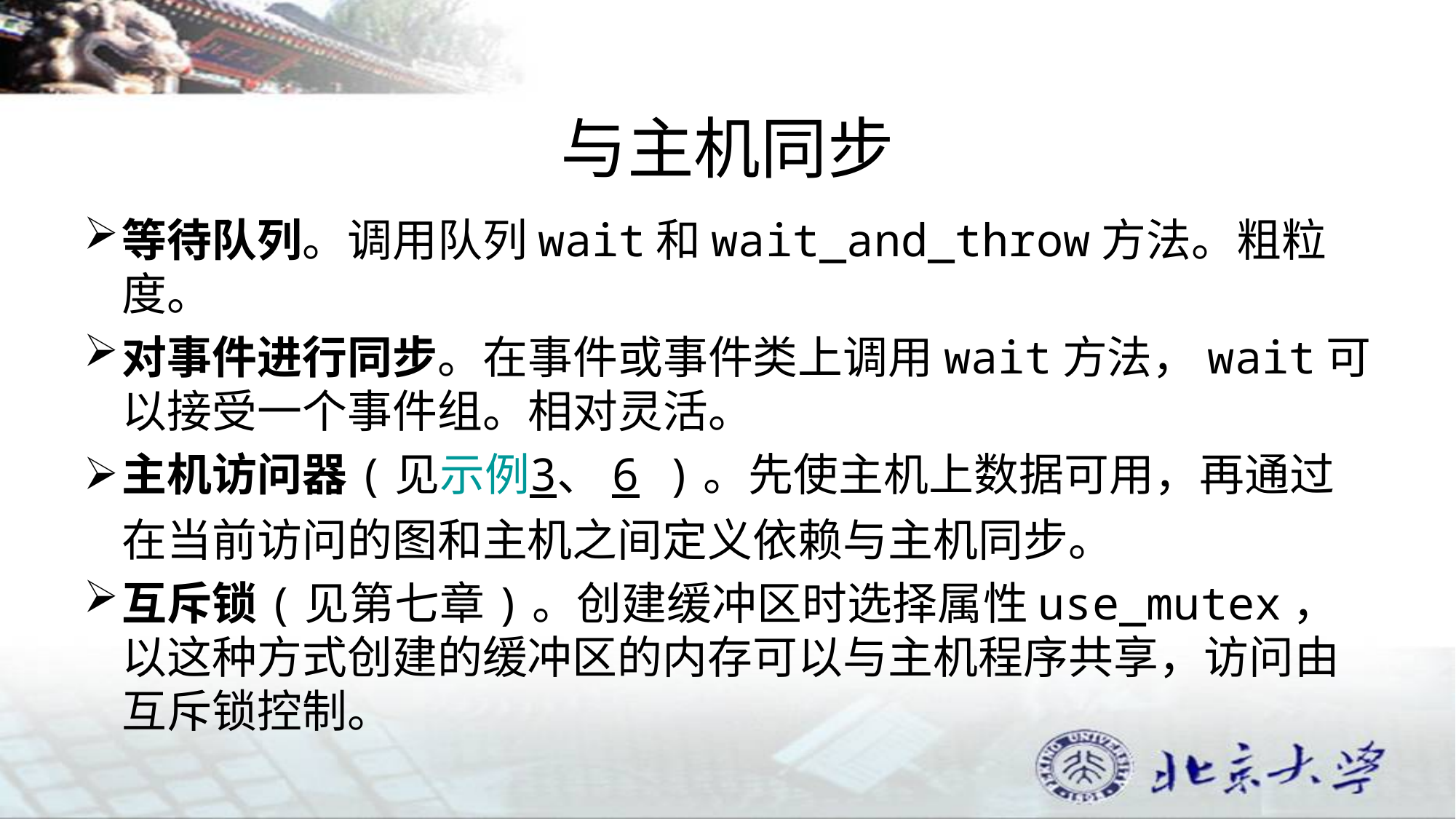

# 与主机同步
等待队列。调用队列wait和wait_and_throw方法。粗粒度。
对事件进行同步。在事件或事件类上调用wait方法，wait可以接受一个事件组。相对灵活。
主机访问器(见示例3、6 )。先使主机上数据可用，再通过在当前访问的图和主机之间定义依赖与主机同步。
互斥锁(见第七章)。创建缓冲区时选择属性use_mutex，以这种方式创建的缓冲区的内存可以与主机程序共享，访问由互斥锁控制。